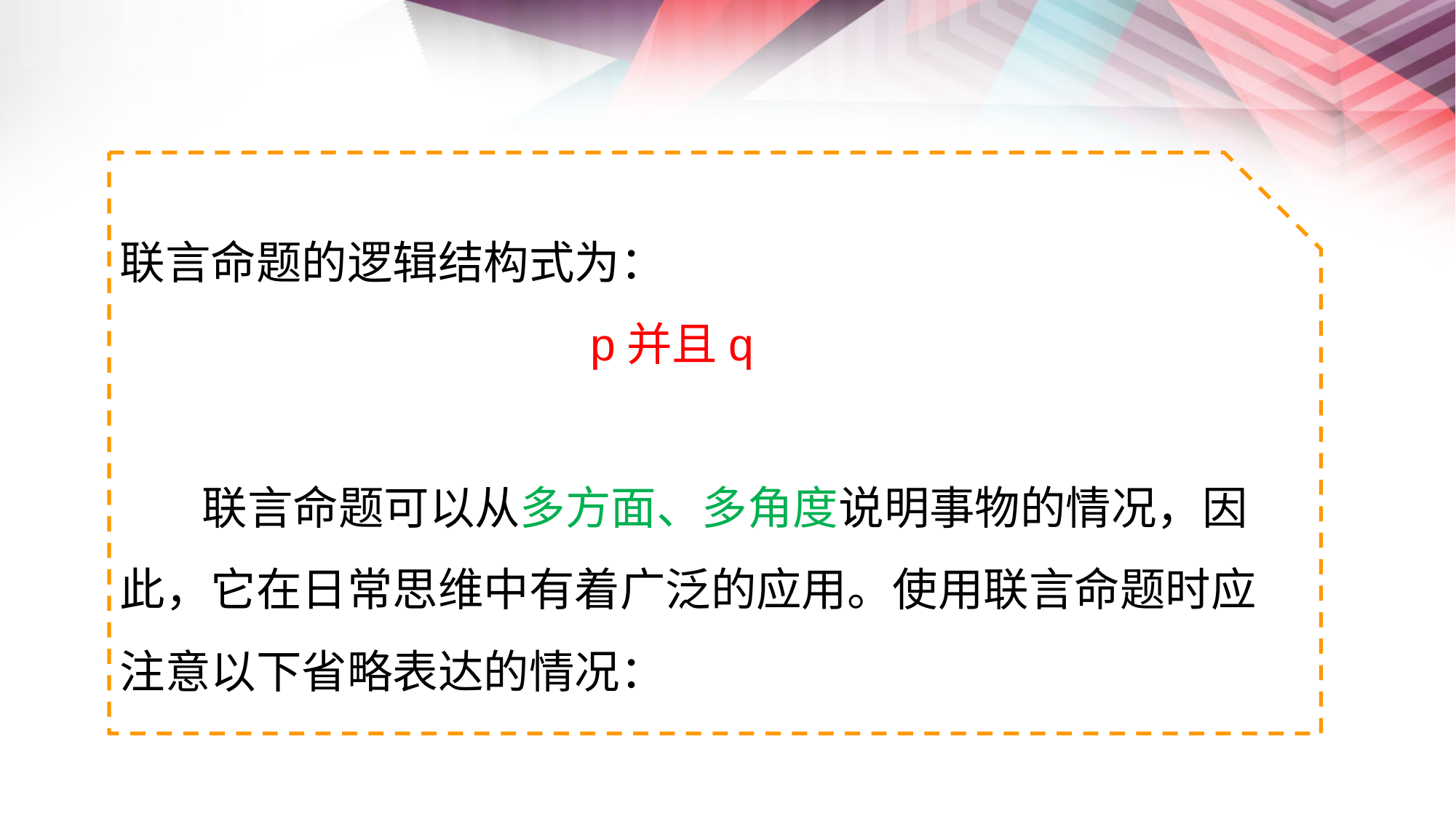

联言命题的逻辑结构式为：
p并且q

       联言命题可以从多方面、多角度说明事物的情况，因此，它在日常思维中有着广泛的应用。使用联言命题时应注意以下省略表达的情况：